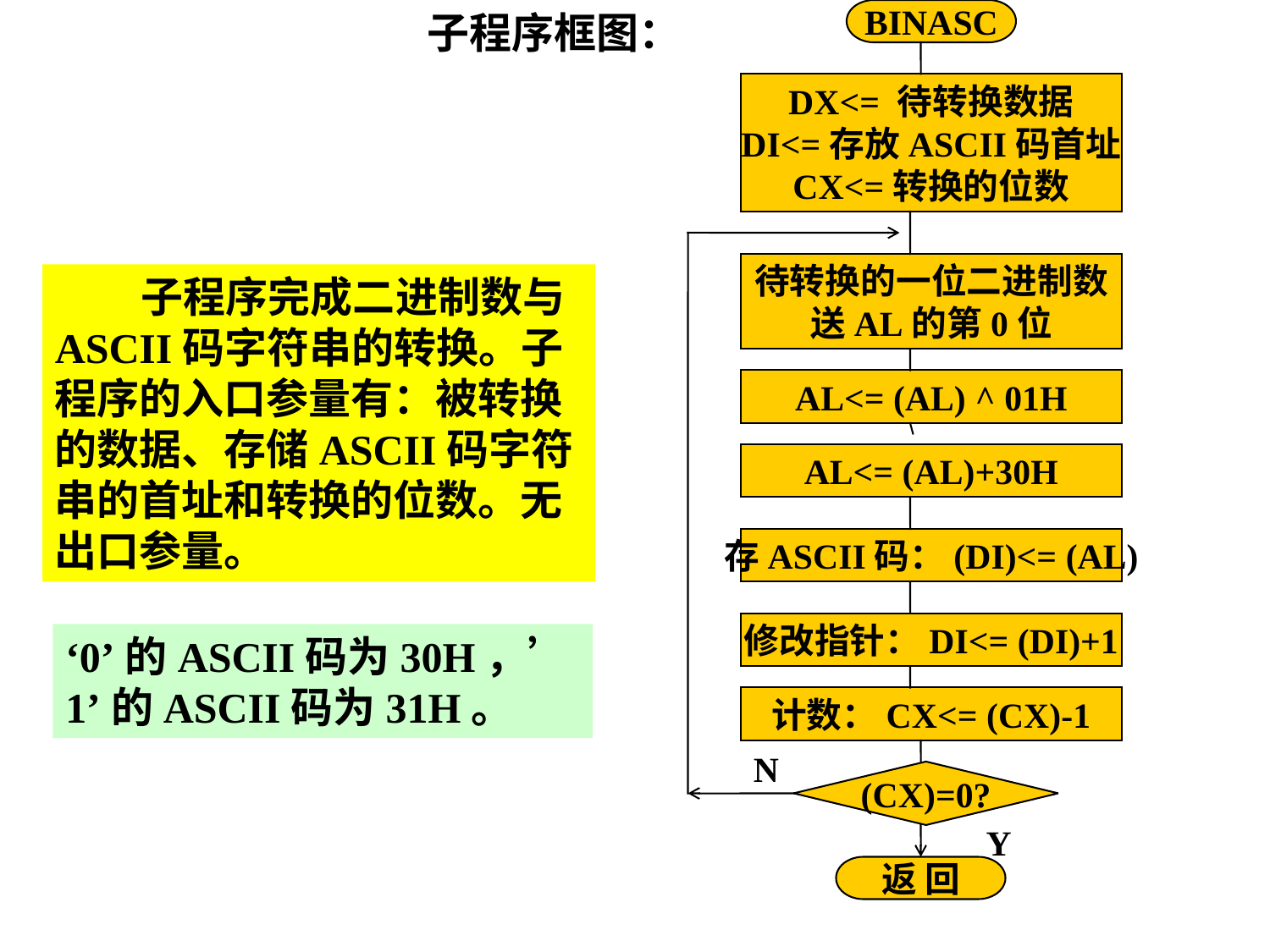

子程序框图：
BINASC

DX<= 待转换数据
DI<=存放ASCII码首址
CX<=转换的位数

待转换的一位二进制数
送AL的第0位

AL<= (AL) ^ 01H

AL<= (AL)+30H

存ASCII码：(DI)<= (AL)

修改指针：DI<= (DI)+1

计数：CX<= (CX)-1
N

(CX)=0?

Y

返 回
        子程序完成二进制数与ASCII码字符串的转换。子程序的入口参量有：被转换的数据、存储ASCII码字符串的首址和转换的位数。无出口参量。
‘0’的ASCII码为30H，’1’的ASCII码为31H。
2